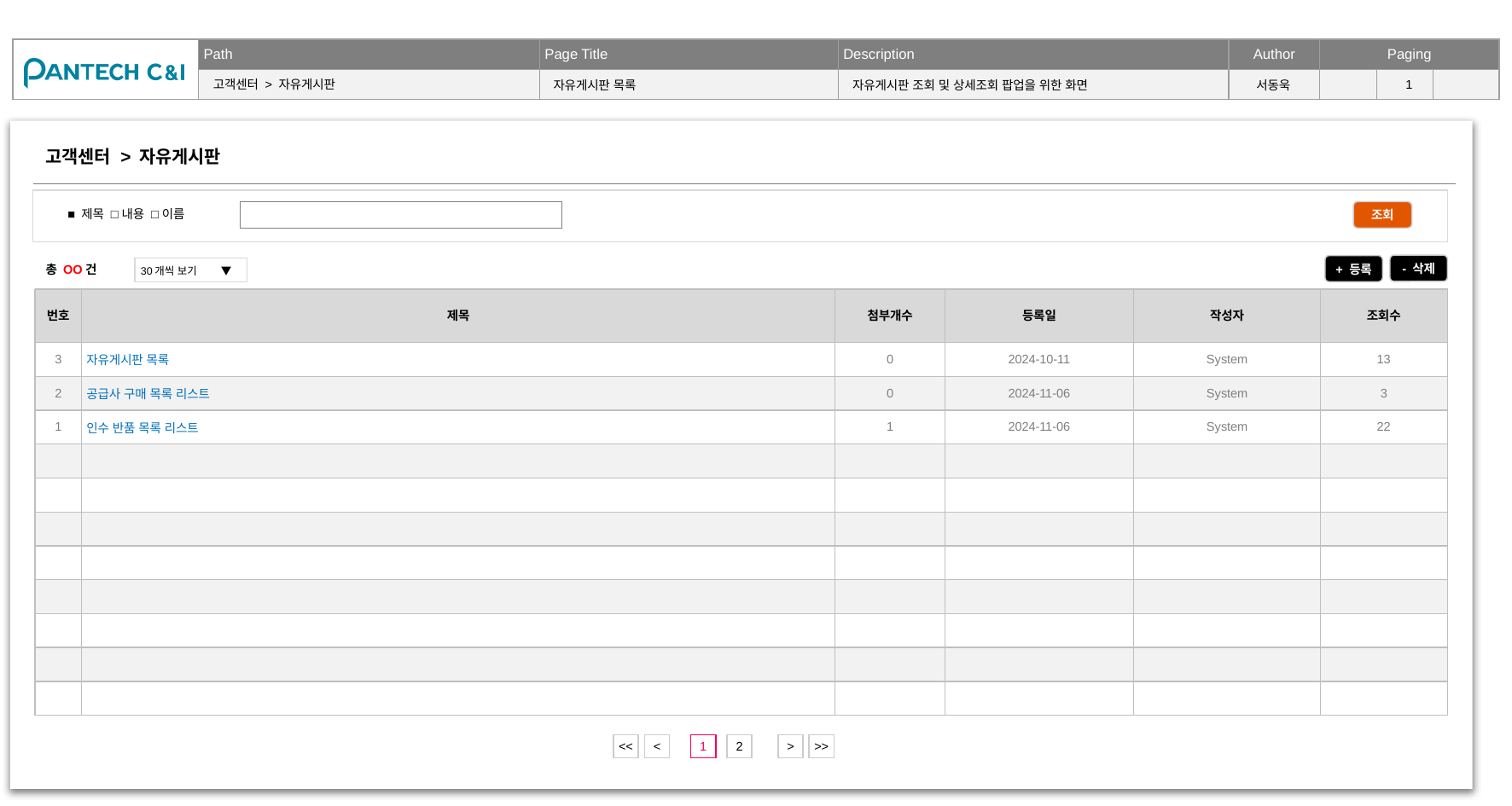

고객센터 > 자유게시판
1
자유게시판 목록
자유게시판 조회 및 상세조회 팝업을 위한 화면
서동욱

| 고객센터 > 자유게시판 |
| --- |

|  | ■ 제목 □ 내용 □ 이름 |  |  |  |  |
| --- | --- | --- | --- | --- | --- |
조회
총 OO건
- 삭제
+ 등록
| 30개씩 보기        ▼ |
| --- |
| 번호 | 제목 | 첨부개수 | 등록일 | 작성자 | 조회수 |
| --- | --- | --- | --- | --- | --- |
| 3 | 자유게시판 목록 | 0 | 2024-10-11 | System | 13 |
| 2 | 공급사 구매 목록 리스트 | 0 | 2024-11-06 | System | 3 |
| 1 | 인수 반품 목록 리스트 | 1 | 2024-11-06 | System | 22 |
|  |  |  |  |  |  |
|  |  |  |  |  |  |
|  |  |  |  |  |  |
|  |  |  |  |  |  |
|  |  |  |  |  |  |
|  |  |  |  |  |  |
|  |  |  |  |  |  |
|  |  |  |  |  |  |
<<
<
1
2
>
>>